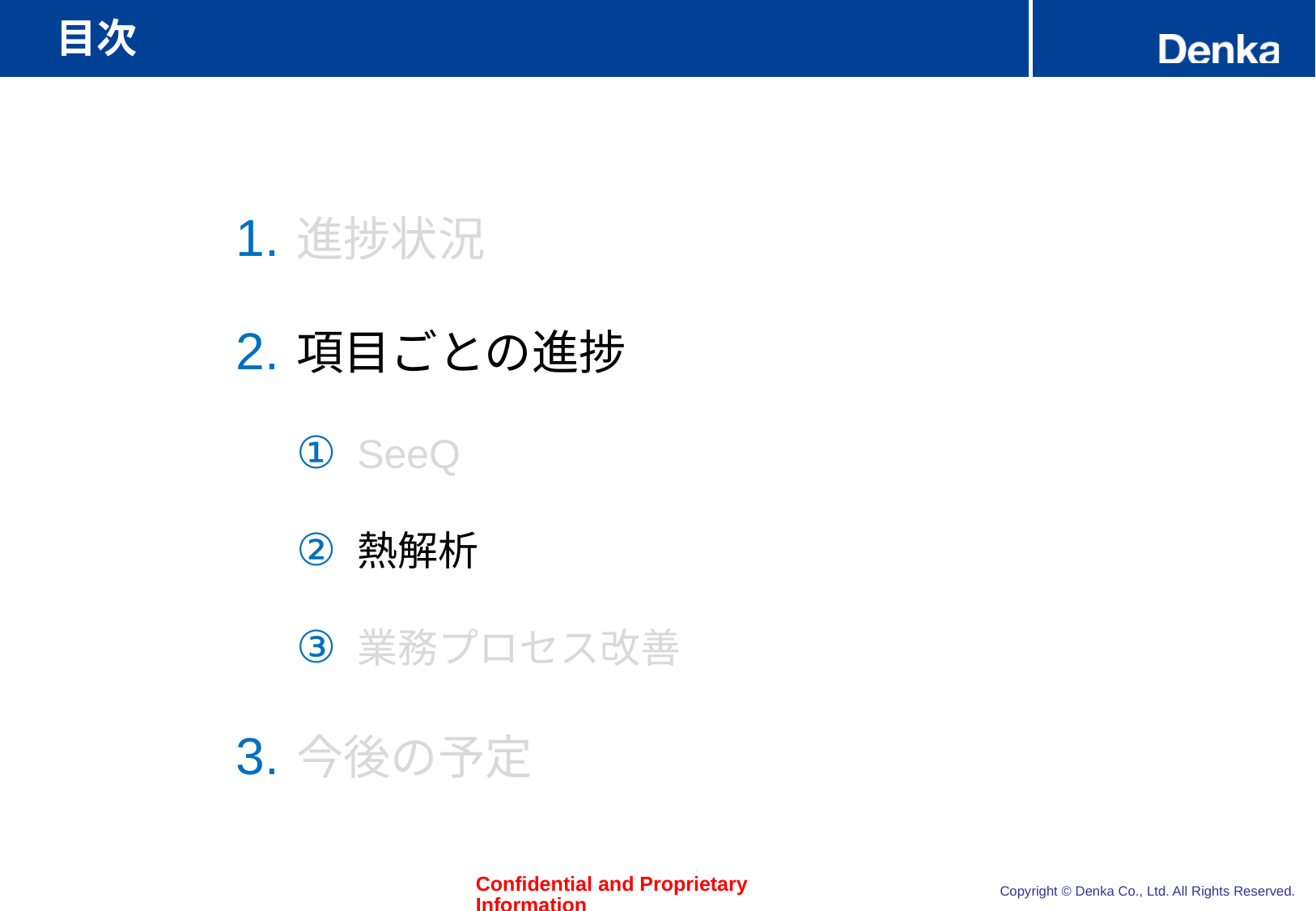

# 目次
進捗状況
項目ごとの進捗
SeeQ
熱解析
業務プロセス改善
今後の予定